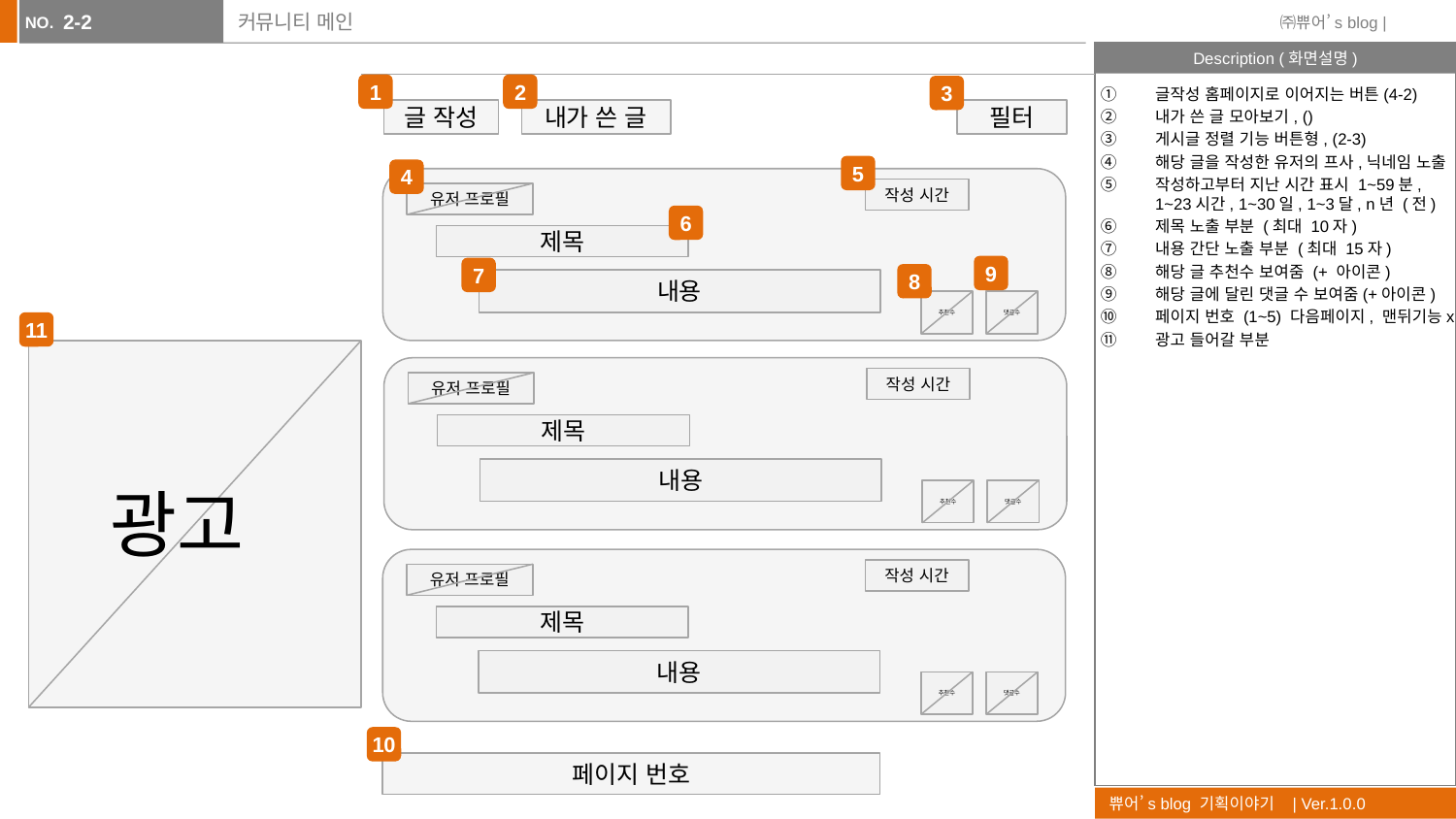

2-2
# 커뮤니티 메인
1
2
3
글작성 홈페이지로 이어지는 버튼(4-2)
내가 쓴 글 모아보기, ()
게시글 정렬 기능 버튼형, (2-3)
해당 글을 작성한 유저의 프사,닉네임 노출
작성하고부터 지난 시간 표시 1~59분, 1~23시간, 1~30일, 1~3달, n년 (전)
제목 노출 부분 (최대 10자)
내용 간단 노출 부분 (최대 15자)
해당 글 추천수 보여줌 (+ 아이콘)
해당 글에 달린 댓글 수 보여줌(+아이콘)
페이지 번호 (1~5) 다음페이지, 맨뒤기능x
광고 들어갈 부분
필터
글 작성
내가 쓴 글
5
4

작성 시간
유저 프로필
제목
내용
추천수
댓글수
6
9
7
8
11

작성 시간
유저 프로필
제목
내용
추천수
댓글수
광고

작성 시간
유저 프로필
제목
내용
추천수
댓글수
10
페이지 번호